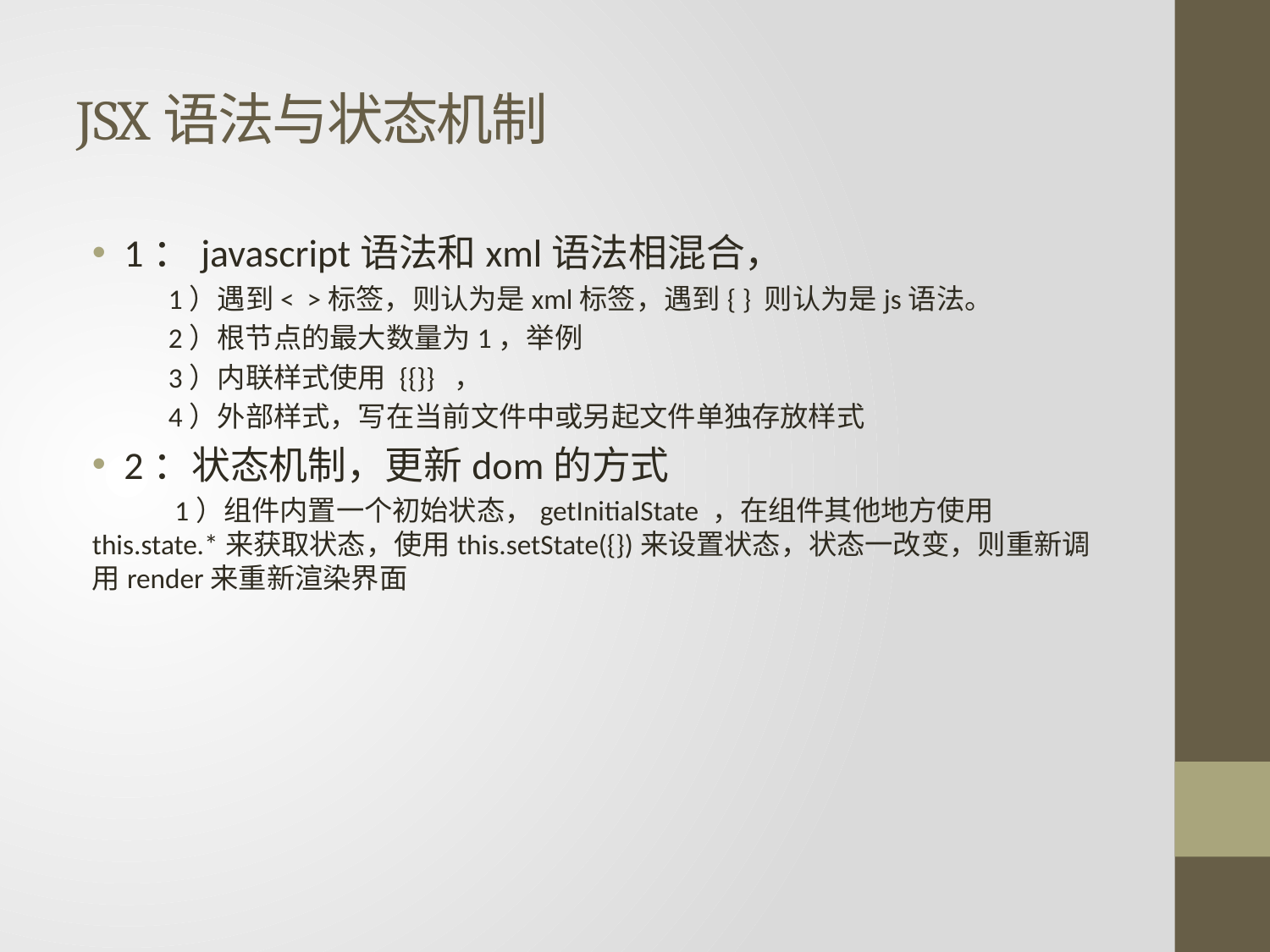

# JSX语法与状态机制
1：javascript语法和xml语法相混合，
            1）遇到<  >标签，则认为是xml标签，遇到{ } 则认为是js语法。
            2）根节点的最大数量为1，举例
            3）内联样式使用 {{}}  ，
            4）外部样式，写在当前文件中或另起文件单独存放样式
2：状态机制，更新dom的方式
             1）组件内置一个初始状态，getInitialState ，在组件其他地方使用this.state.*来获取状态，使用this.setState({})来设置状态，状态一改变，则重新调用render来重新渲染界面